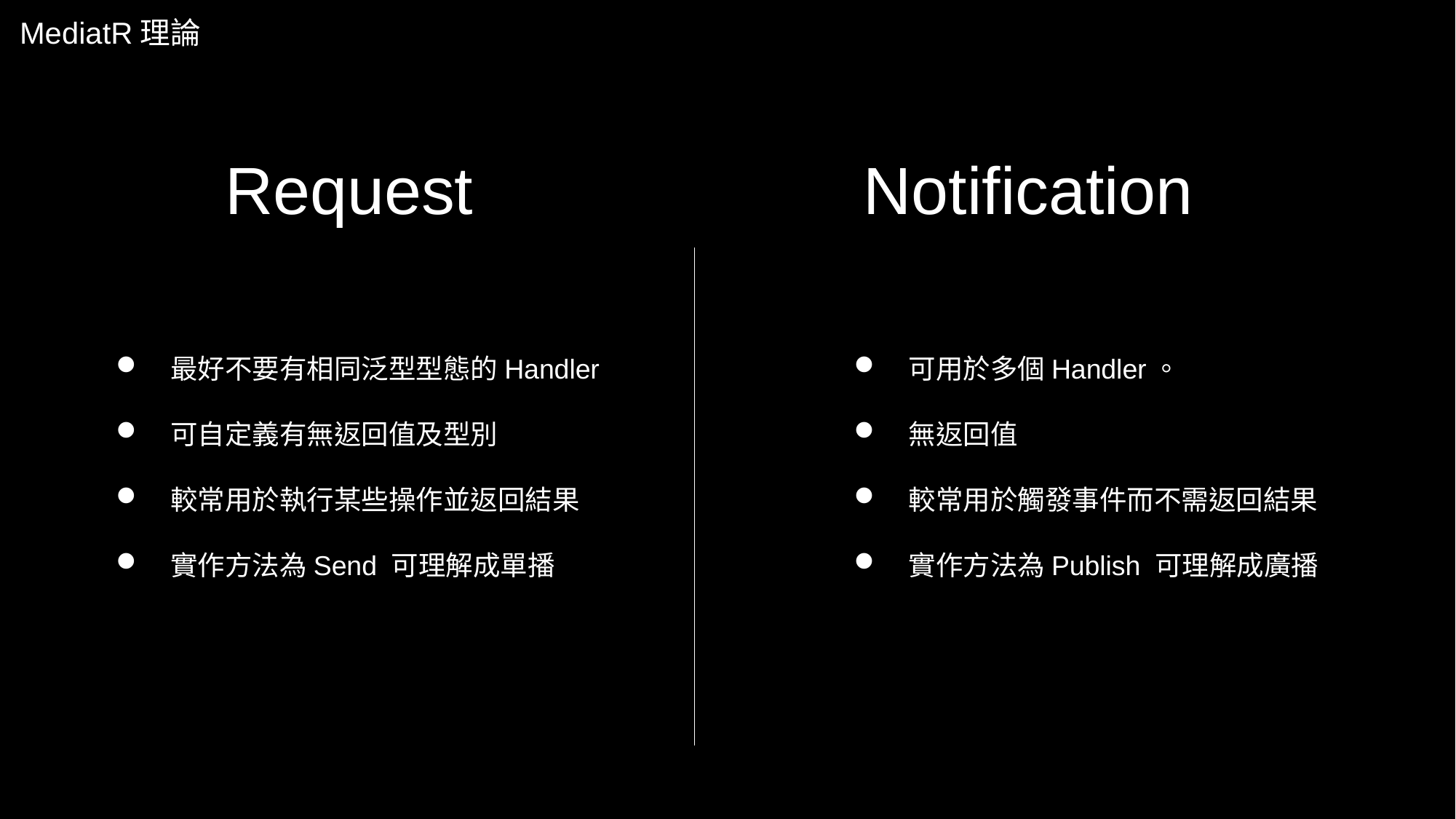

MediatR理論
Notification
Request
最好不要有相同泛型型態的Handler
可自定義有無返回值及型別
較常用於執行某些操作並返回結果
實作方法為Send 可理解成單播
可用於多個Handler。
無返回值
較常用於觸發事件而不需返回結果
實作方法為Publish 可理解成廣播